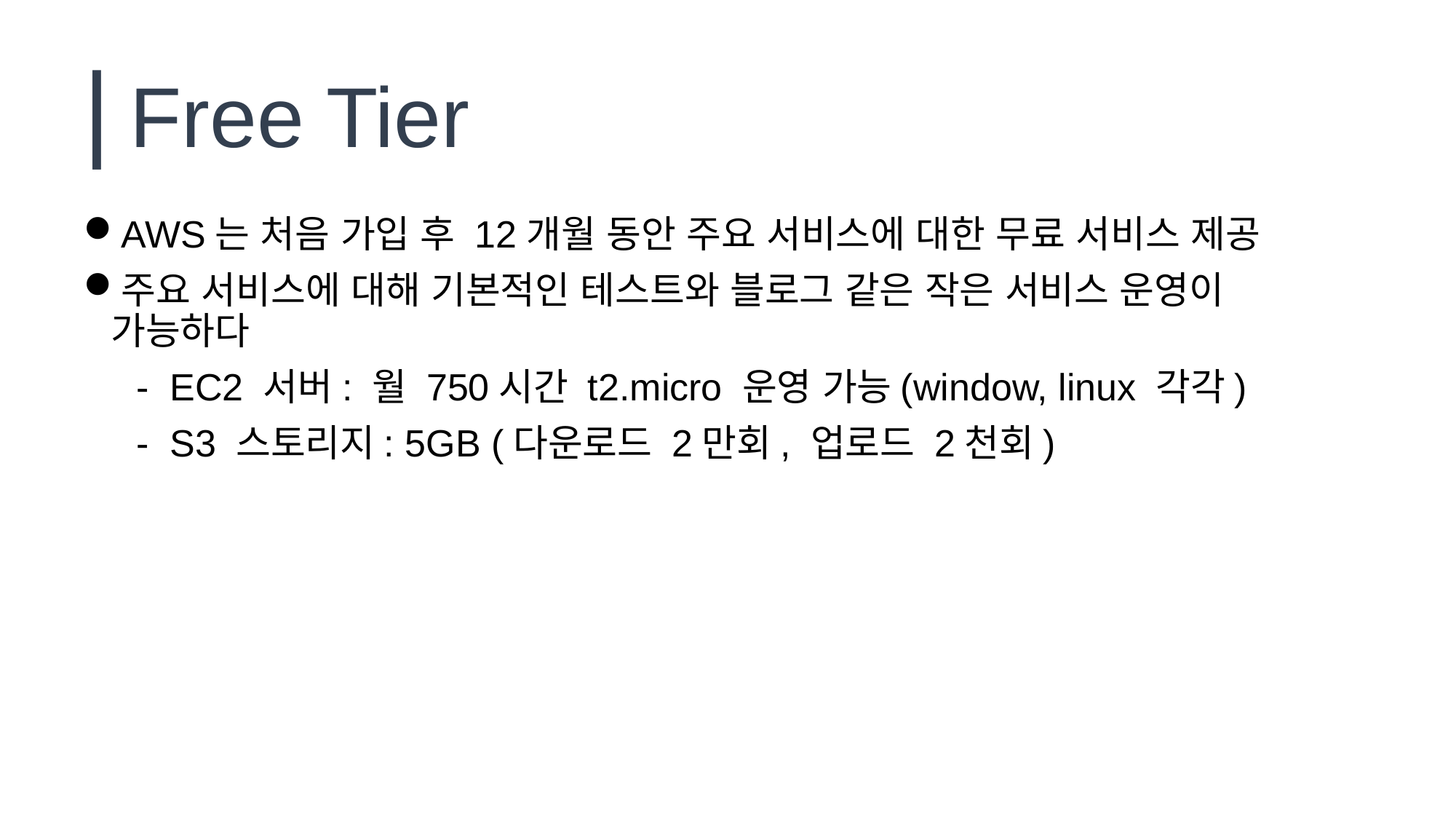

# | Free Tier
AWS는 처음 가입 후 12개월 동안 주요 서비스에 대한 무료 서비스 제공
주요 서비스에 대해 기본적인 테스트와 블로그 같은 작은 서비스 운영이 가능하다
     -  EC2 서버: 월 750시간 t2.micro 운영 가능(window, linux 각각)
     -  S3 스토리지: 5GB (다운로드 2만회, 업로드 2천회)